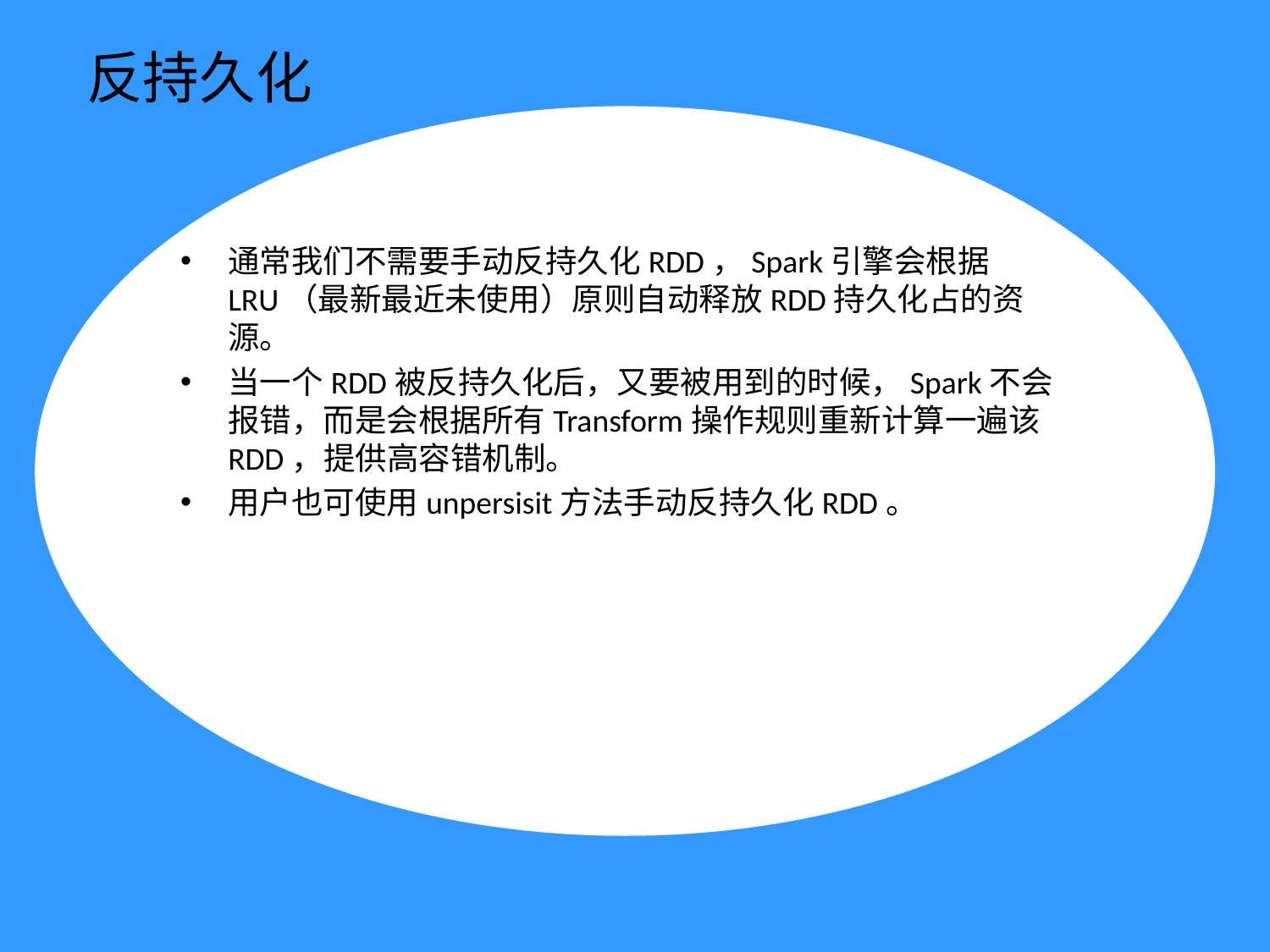

# 反持久化
通常我们不需要手动反持久化RDD，Spark引擎会根据LRU（最新最近未使用）原则自动释放RDD持久化占的资源。
当一个RDD被反持久化后，又要被用到的时候，Spark不会报错，而是会根据所有Transform操作规则重新计算一遍该RDD，提供高容错机制。
用户也可使用unpersisit方法手动反持久化RDD。